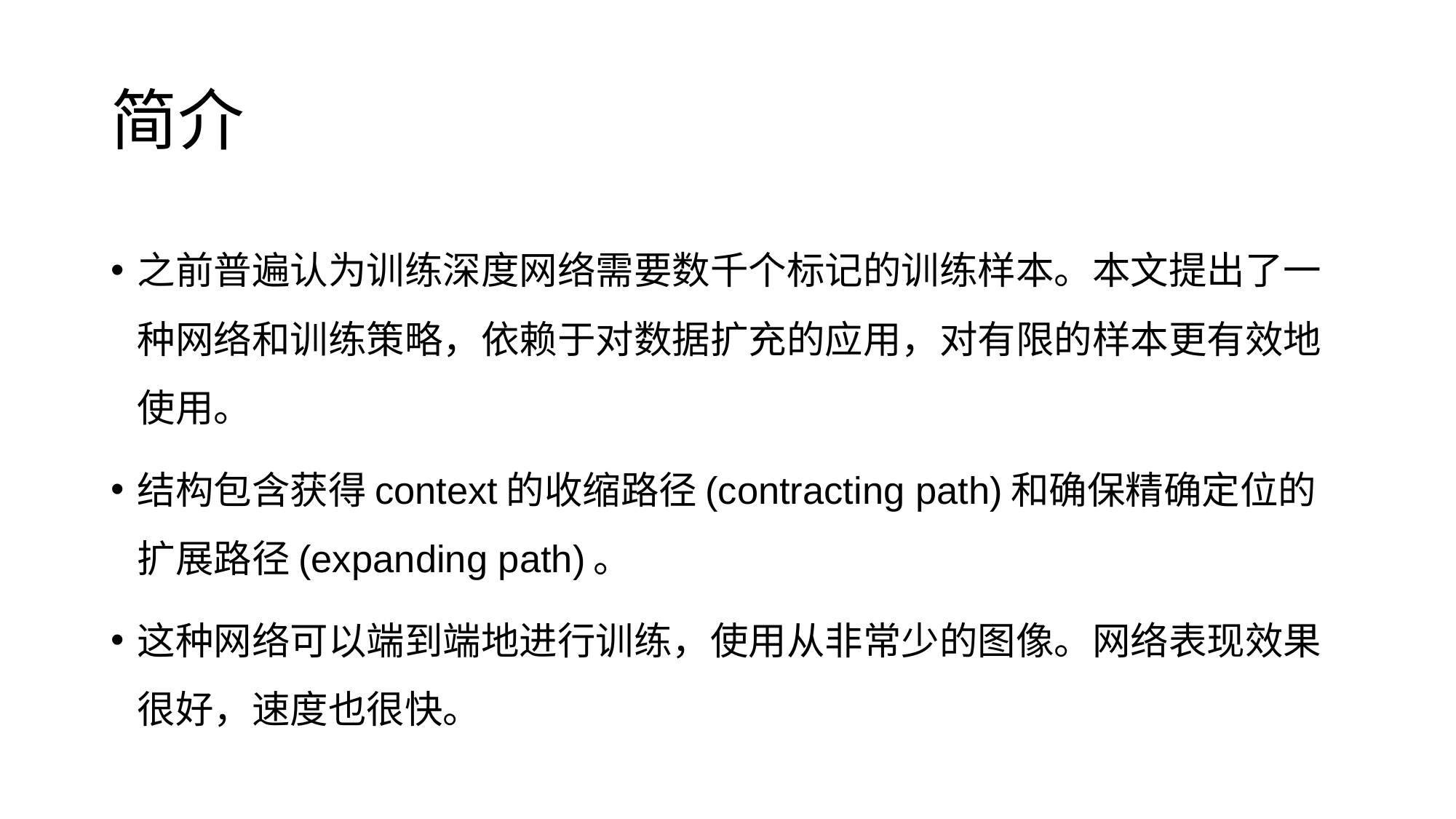

# 简介
之前普遍认为训练深度网络需要数千个标记的训练样本。本文提出了一种网络和训练策略，依赖于对数据扩充的应用，对有限的样本更有效地使用。
结构包含获得context的收缩路径(contracting path)和确保精确定位的扩展路径(expanding path)。
这种网络可以端到端地进行训练，使用从非常少的图像。网络表现效果很好，速度也很快。